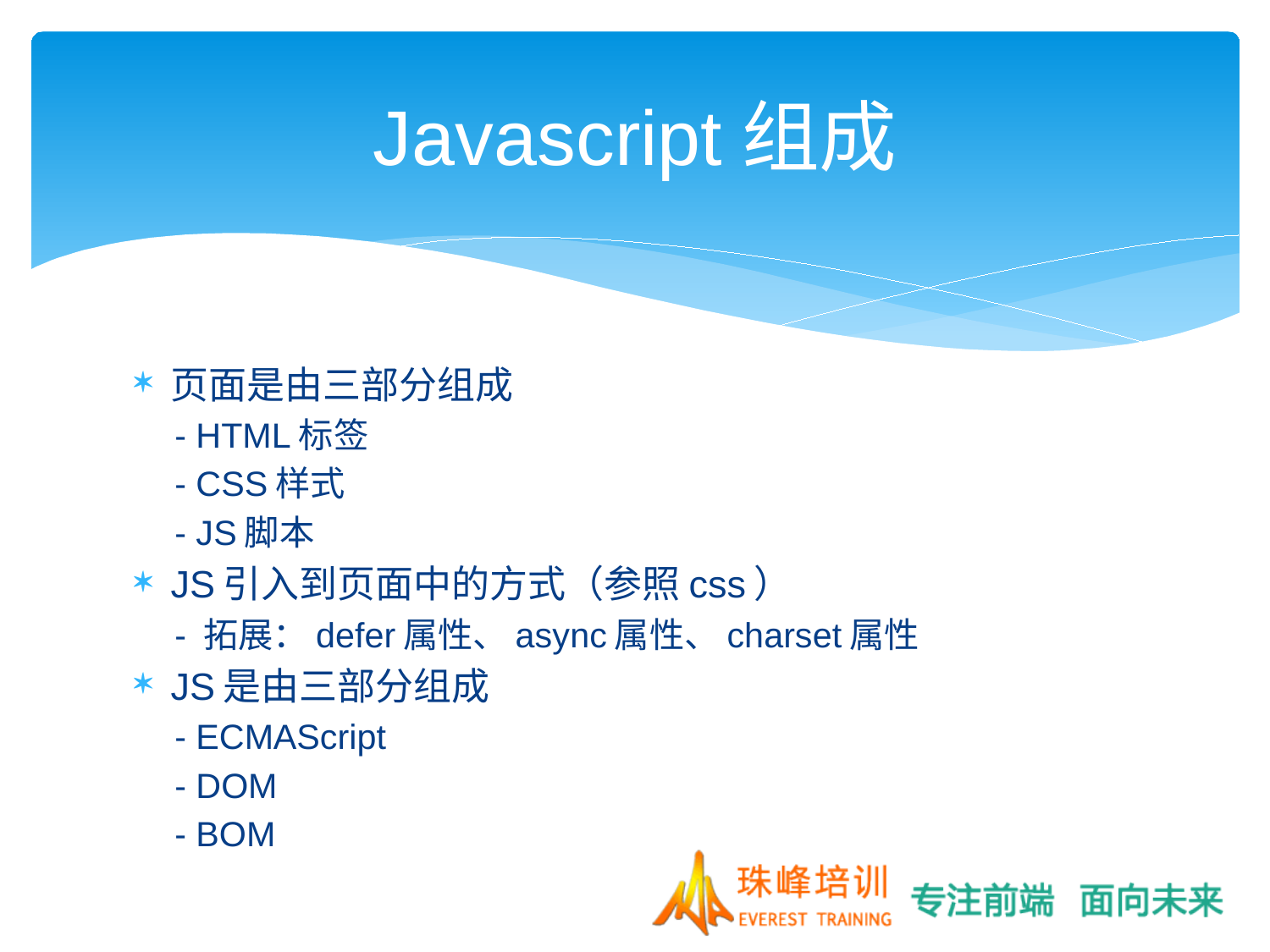

# Javascript组成
页面是由三部分组成
		- HTML标签
		- CSS样式
		- JS脚本
JS引入到页面中的方式（参照css）
		- 拓展：defer属性、async属性、charset属性
JS是由三部分组成
		- ECMAScript
		- DOM
		- BOM